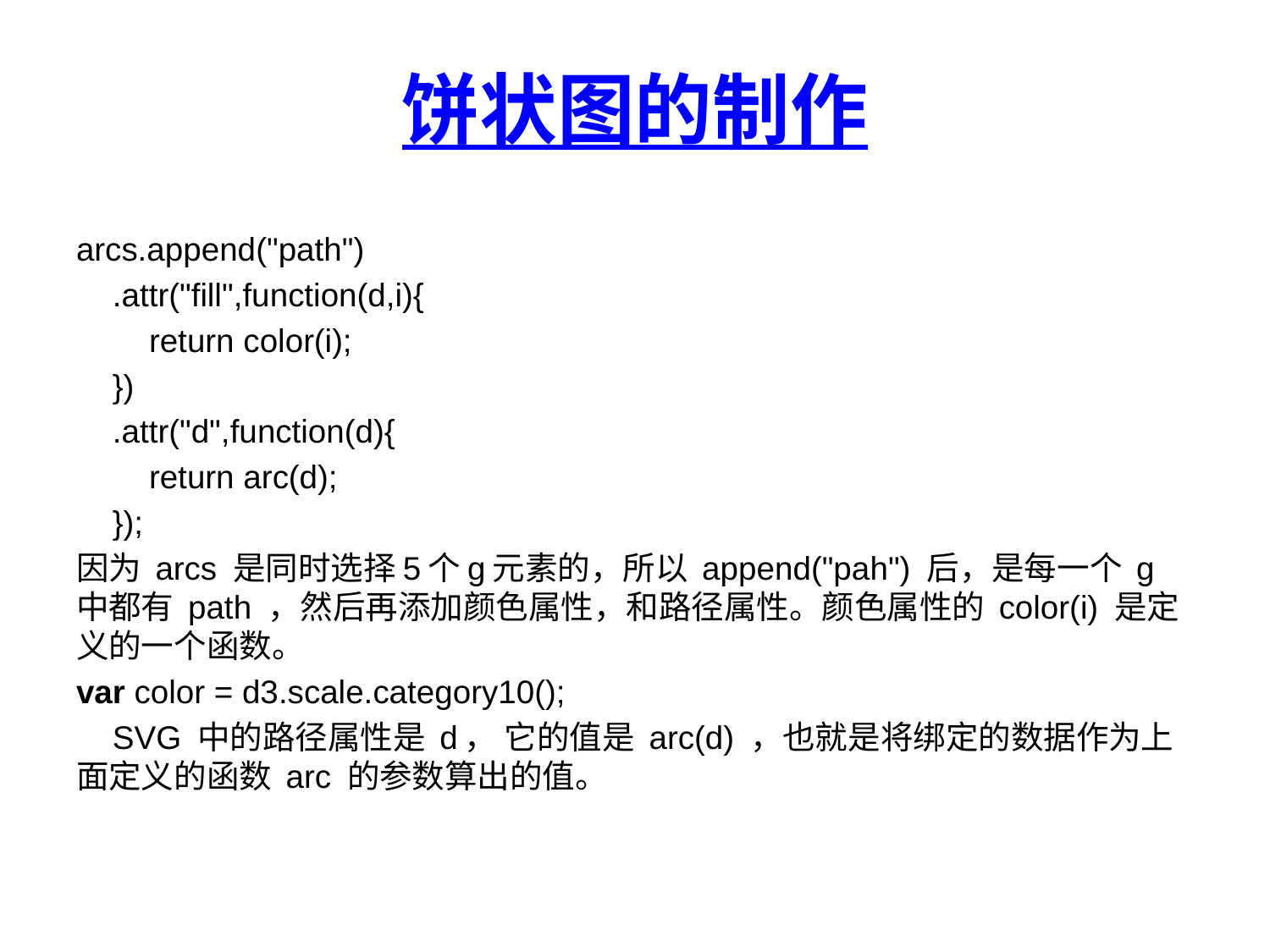

# 饼状图的制作
arcs.append("path")
    .attr("fill",function(d,i){
        return color(i);
    })
    .attr("d",function(d){
        return arc(d);
    });
因为 arcs 是同时选择5个g元素的，所以 append("pah") 后，是每一个 g 中都有 path ，然后再添加颜色属性，和路径属性。颜色属性的 color(i) 是定义的一个函数。
var color = d3.scale.category10();
    SVG 中的路径属性是 d， 它的值是 arc(d) ，也就是将绑定的数据作为上面定义的函数 arc 的参数算出的值。